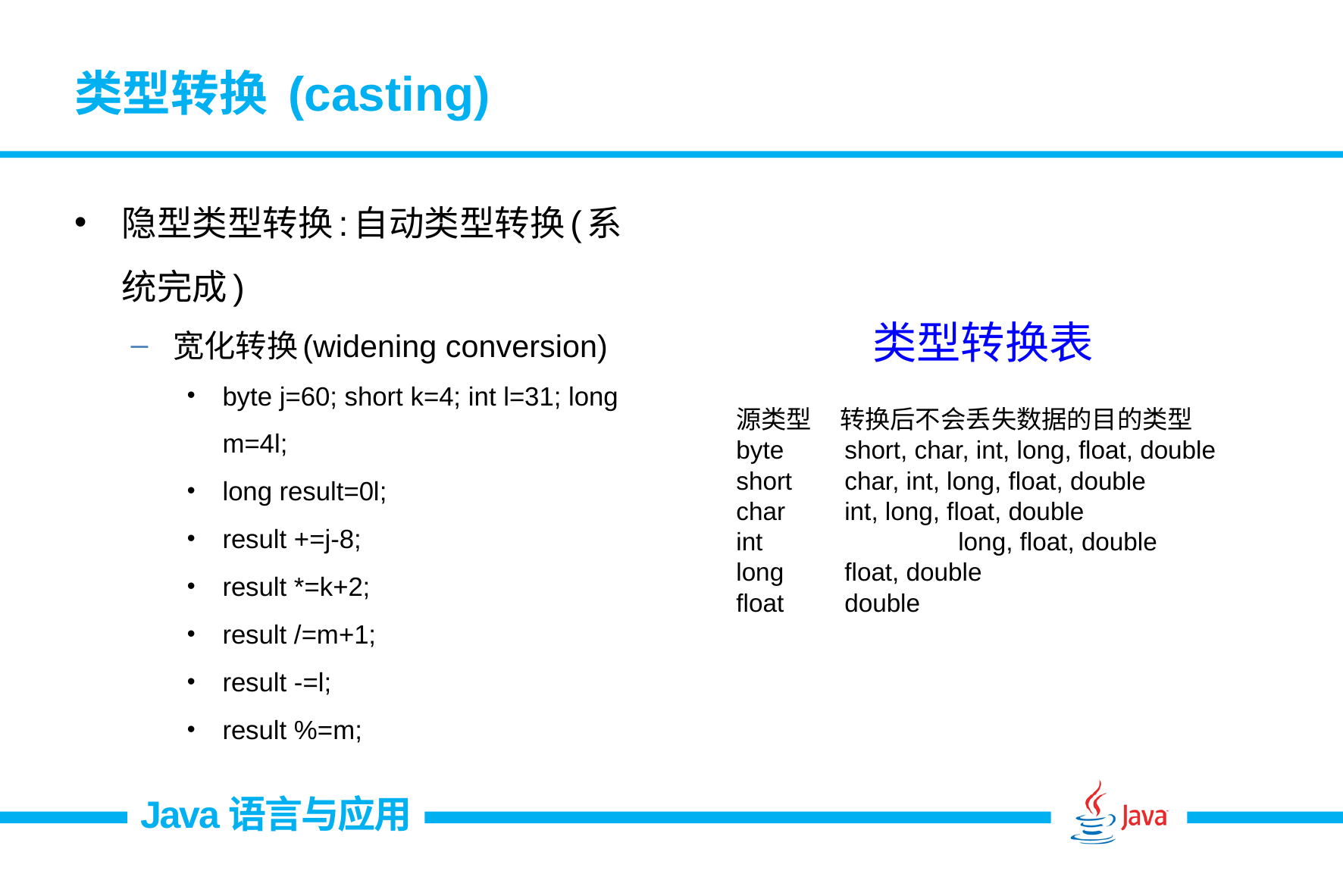

# 类型转换 (casting)
隐型类型转换:自动类型转换(系统完成)
宽化转换(widening conversion)
byte j=60; short k=4; int l=31; long m=4l;
long result=0l;
result +=j-8;
result *=k+2;
result /=m+1;
result -=l;
result %=m;
类型转换表

源类型     转换后不会丢失数据的目的类型
byte	      short, char, int, long, float, double
short	      char, int, long, float, double
char	      int, long, float, double
int		      long, float, double
long	      float, double
float	      double